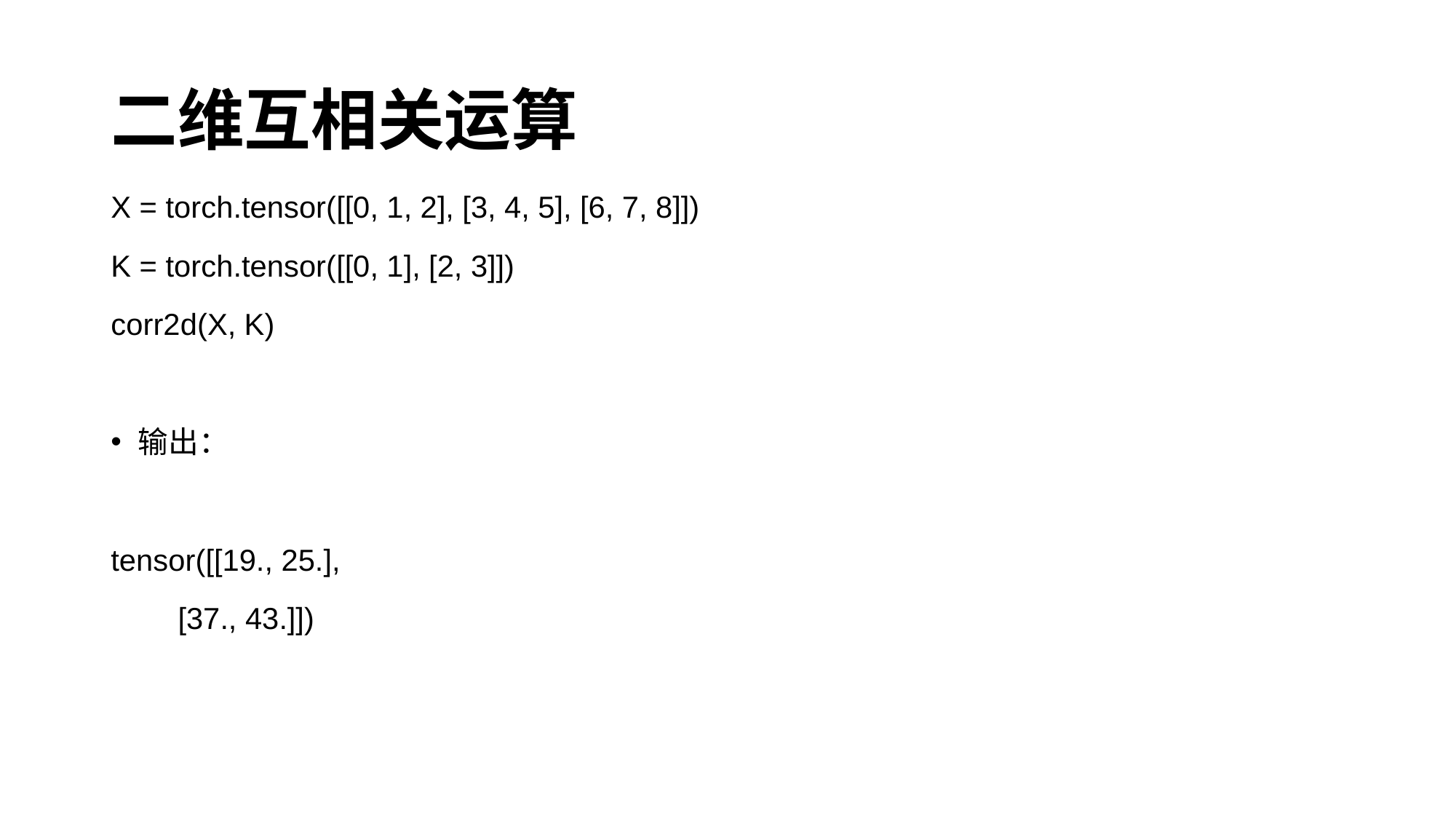

# 二维互相关运算
X = torch.tensor([[0, 1, 2], [3, 4, 5], [6, 7, 8]])
K = torch.tensor([[0, 1], [2, 3]])
corr2d(X, K)

输出：

tensor([[19., 25.],
        [37., 43.]])